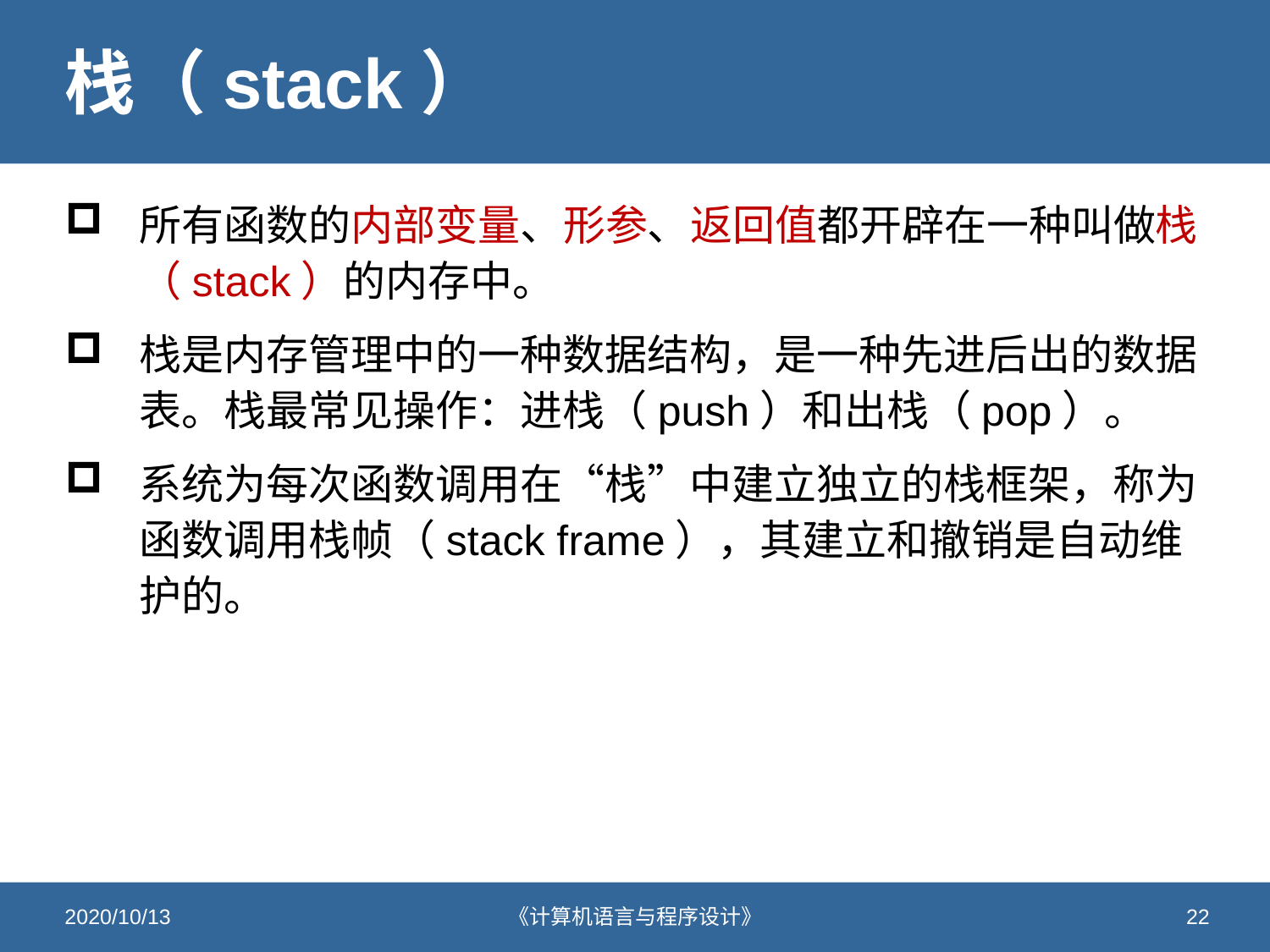

# 栈（stack）
所有函数的内部变量、形参、返回值都开辟在一种叫做栈（stack）的内存中。
栈是内存管理中的一种数据结构，是一种先进后出的数据表。栈最常见操作：进栈（push）和出栈（pop）。
系统为每次函数调用在“栈”中建立独立的栈框架，称为函数调用栈帧（stack frame），其建立和撤销是自动维护的。
2020/10/13
《计算机语言与程序设计》
22